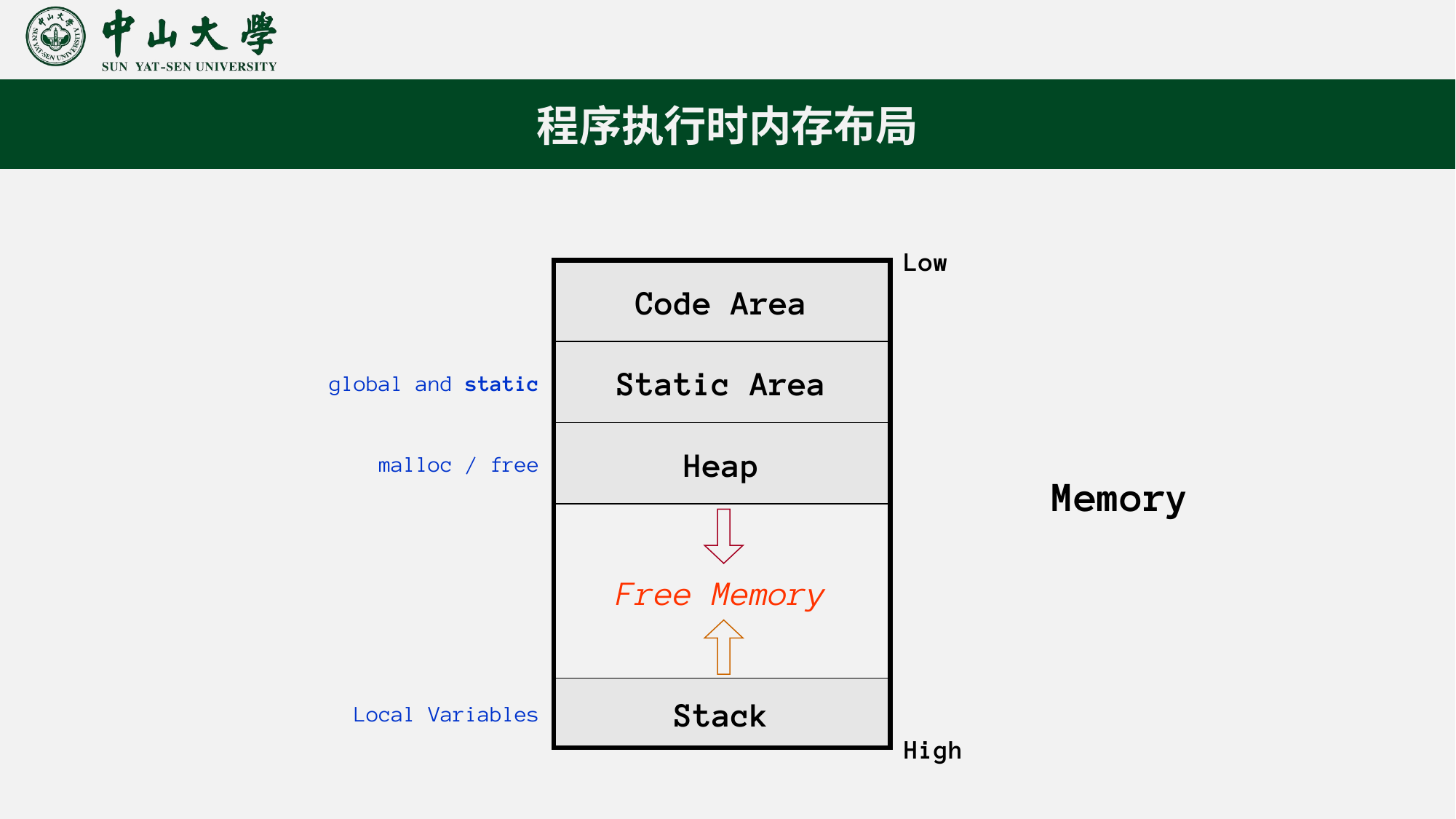

程序执行时内存布局
Low
Code Area

Static Area
global and static
Heap
malloc / free
Free Memory

Stack
Local Variables
High
Memory